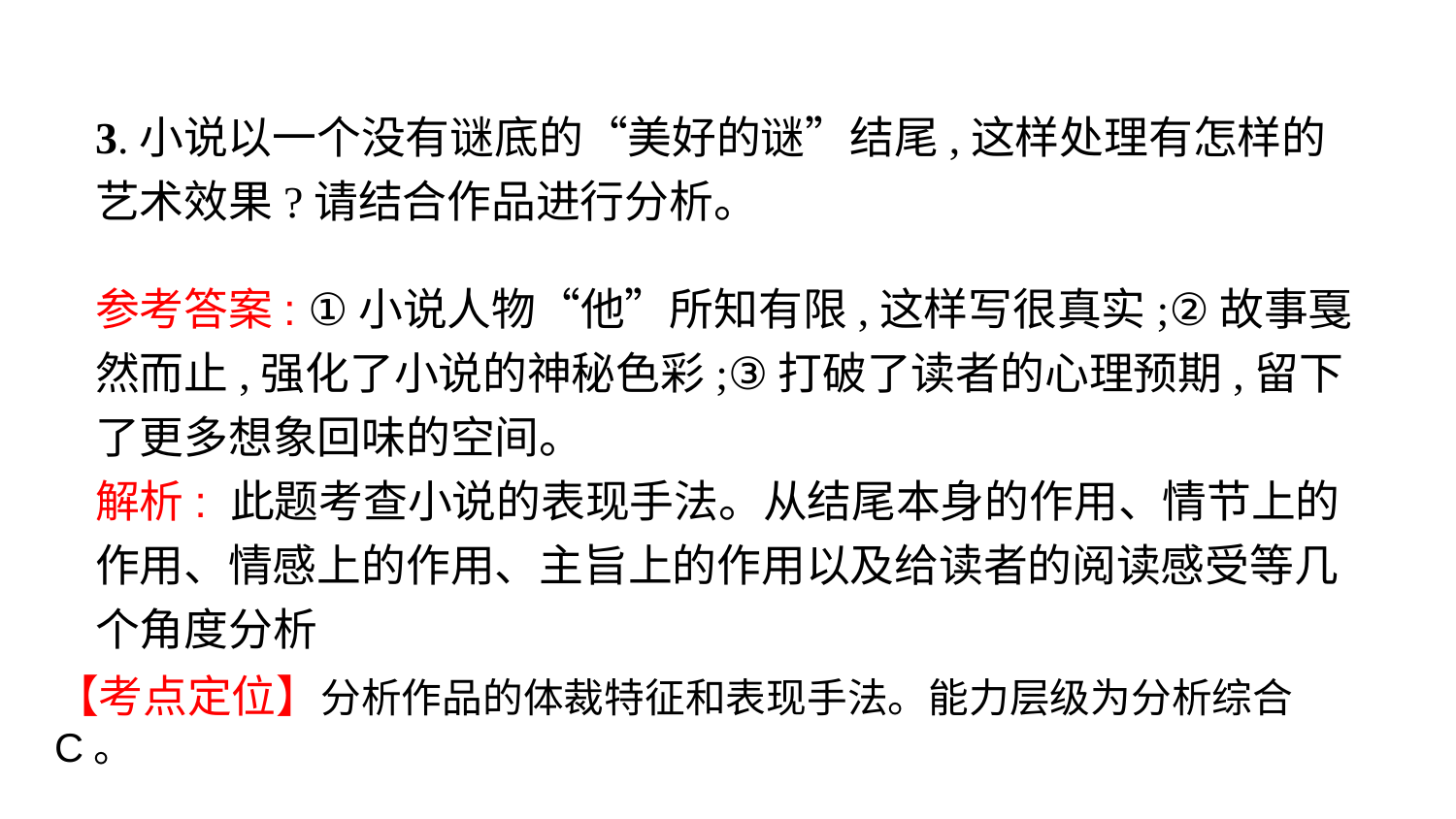

-27-
3.小说以一个没有谜底的“美好的谜”结尾,这样处理有怎样的艺术效果?请结合作品进行分析。
参考答案: ①小说人物“他”所知有限,这样写很真实;②故事戛然而止,强化了小说的神秘色彩;③打破了读者的心理预期,留下了更多想象回味的空间。
解析: 此题考查小说的表现手法。从结尾本身的作用、情节上的作用、情感上的作用、主旨上的作用以及给读者的阅读感受等几个角度分析
【考点定位】分析作品的体裁特征和表现手法。能力层级为分析综合C。